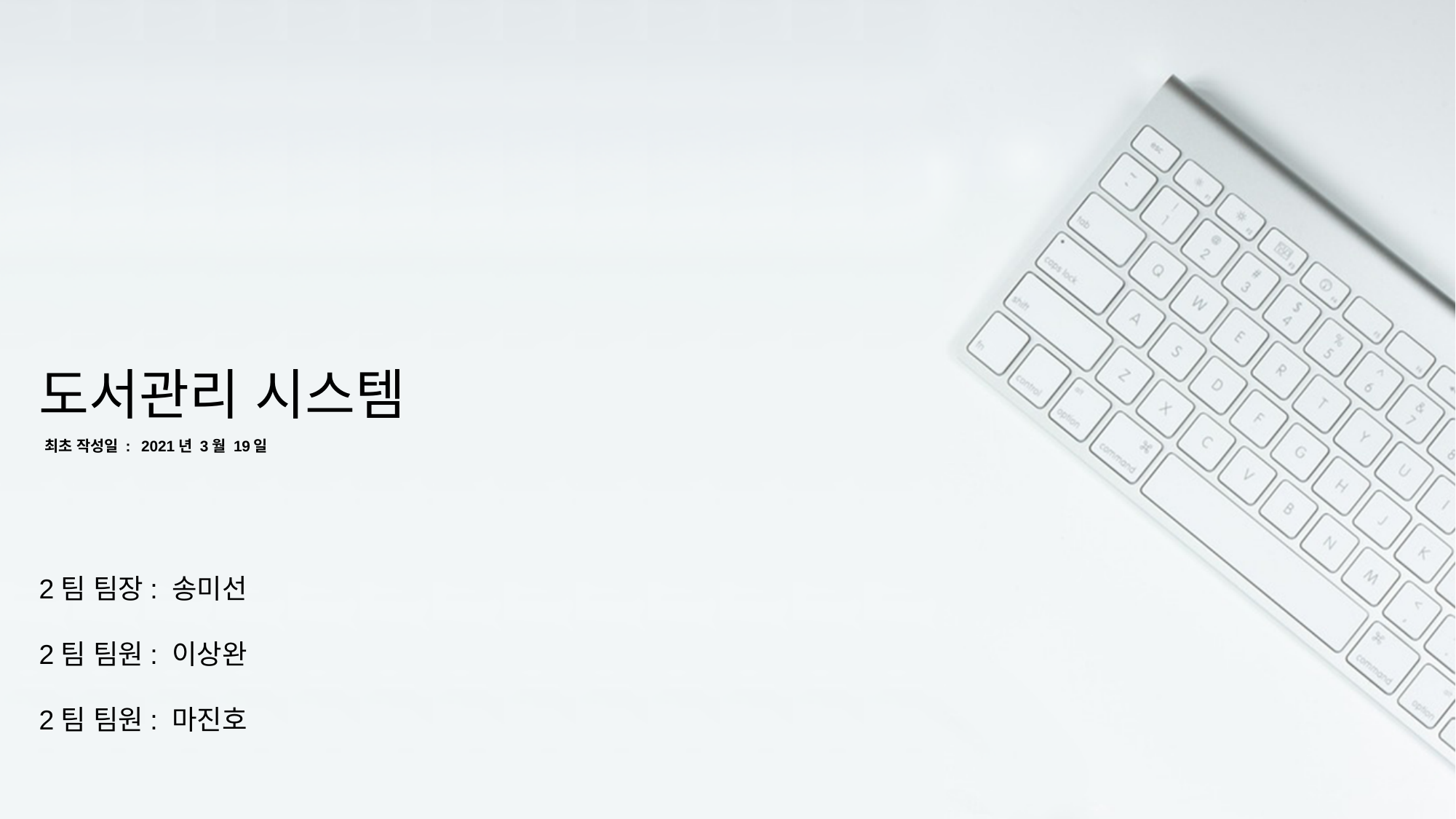

# 도서관리 시스템
2021년 3월 19일
2팀 팀장: 송미선

2팀 팀원: 이상완

2팀 팀원: 마진호